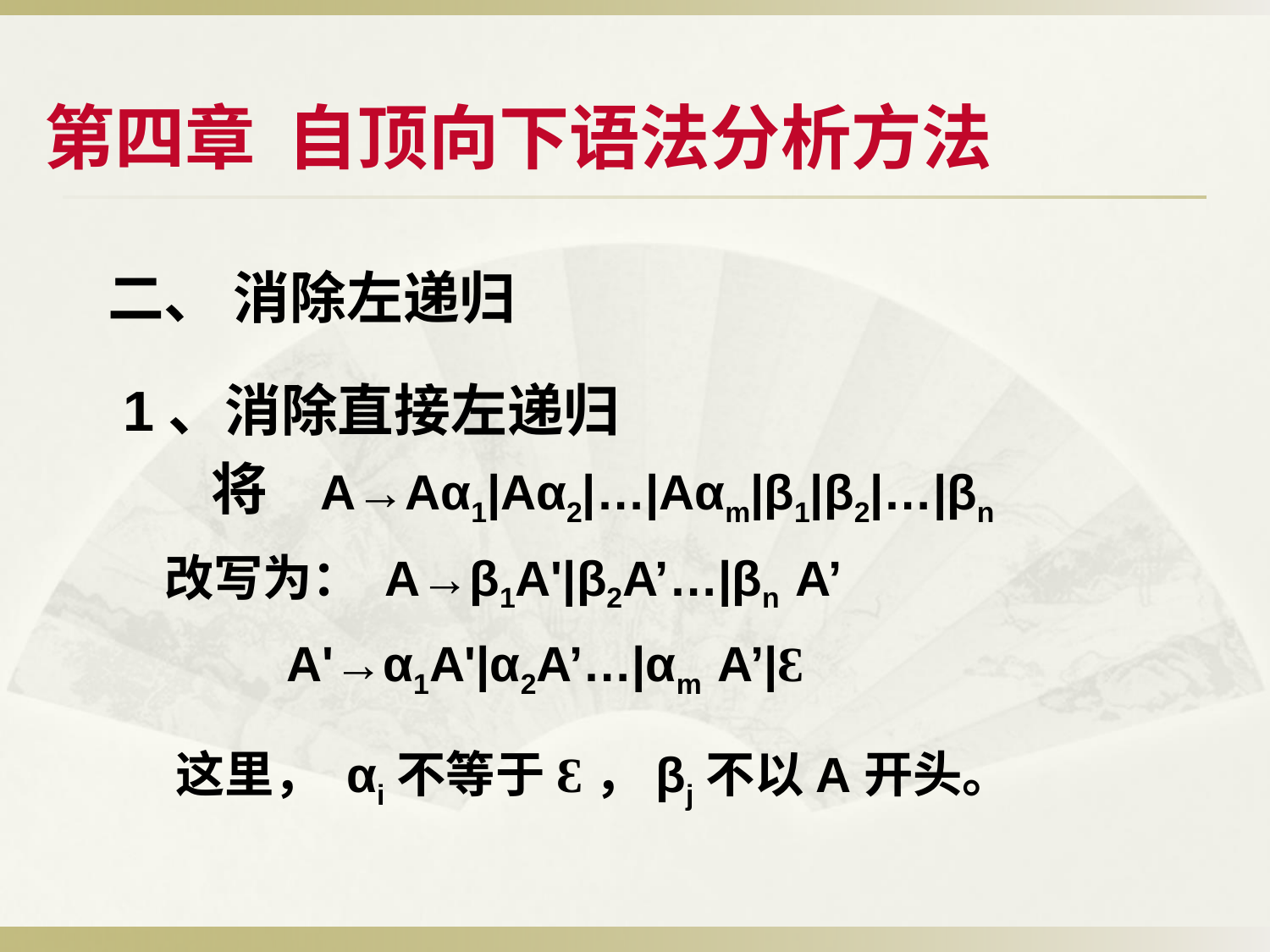

第四章  自顶向下语法分析方法
二、 消除左递归
 1、消除直接左递归
       将   A→Aα1|Aα2|…|Aαm|β1|β2|…|βn
    改写为： A→β1A'|β2A’…|βn A’
             A'→α1A'|α2A’…|αm A’|Ɛ
     这里， αi不等于Ɛ，βj不以A开头。